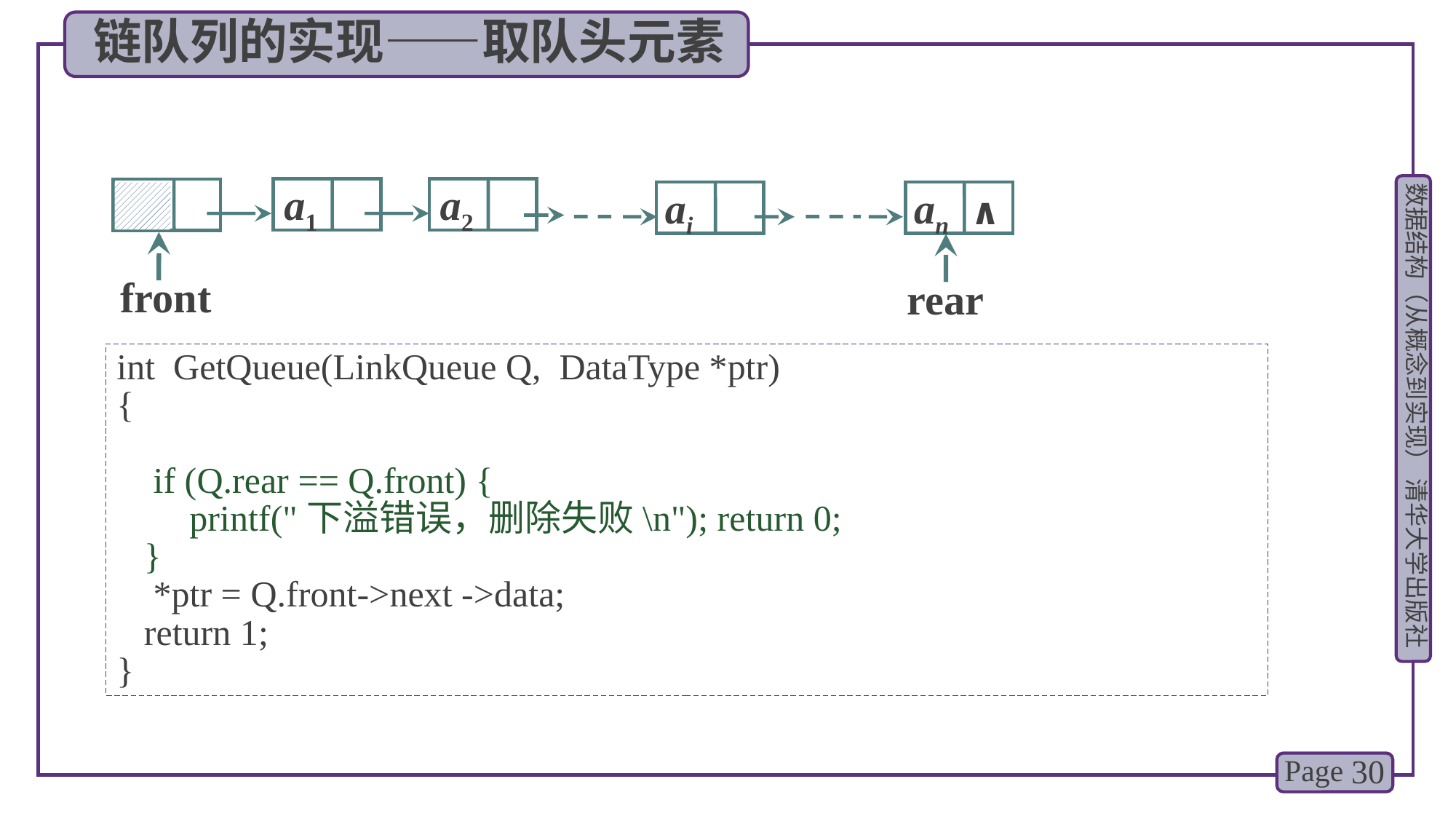

链队列的实现——取队头元素

a1

a2

ai

an

∧

front

rear
int  GetQueue(LinkQueue Q,  DataType *ptr)
{

    if (Q.rear == Q.front) {
        printf("下溢错误，删除失败\n"); return 0;
   }
    *ptr = Q.front->next ->data;
   return 1;
}